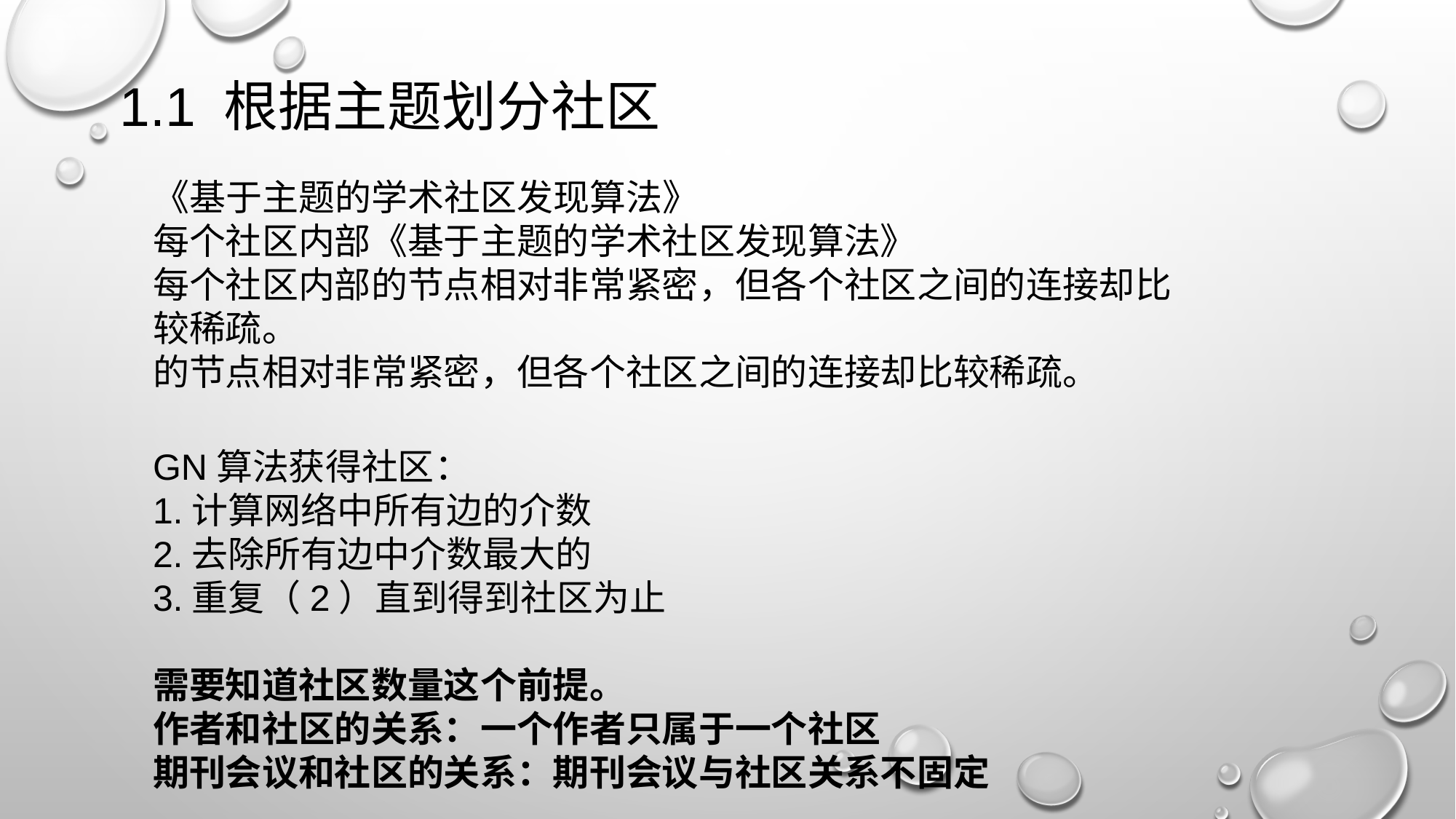

1.1 根据主题划分社区
《基于主题的学术社区发现算法》
每个社区内部《基于主题的学术社区发现算法》
每个社区内部的节点相对非常紧密，但各个社区之间的连接却比较稀疏。
的节点相对非常紧密，但各个社区之间的连接却比较稀疏。

GN算法获得社区：
1.计算网络中所有边的介数
2.去除所有边中介数最大的
3.重复（2）直到得到社区为止

需要知道社区数量这个前提。
作者和社区的关系：一个作者只属于一个社区
期刊会议和社区的关系：期刊会议与社区关系不固定